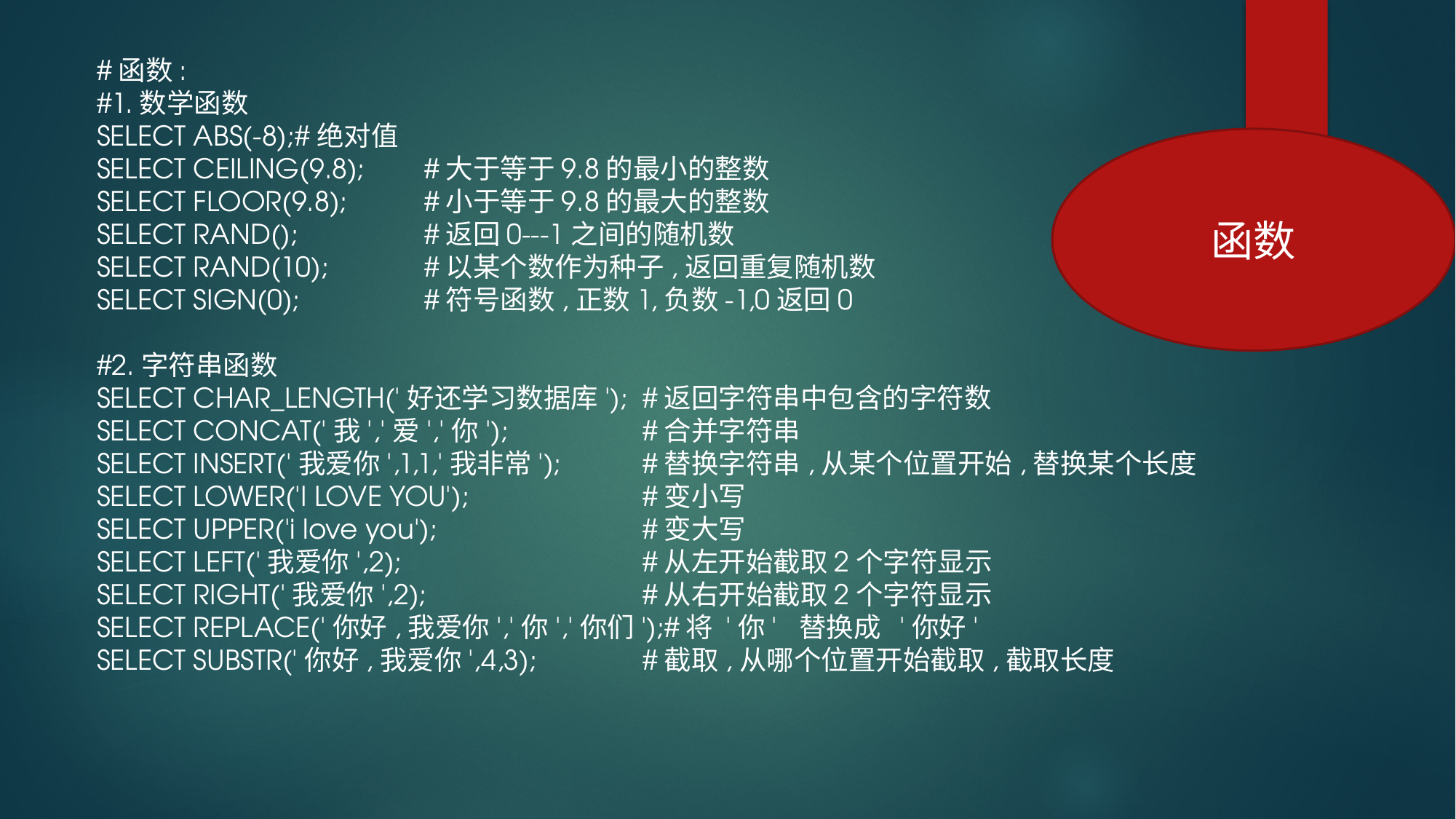

#函数:
#1.数学函数
SELECT ABS(-8);#绝对值
SELECT CEILING(9.8);	#大于等于9.8的最小的整数
SELECT FLOOR(9.8);  	#小于等于9.8的最大的整数
SELECT RAND();	    	#返回0---1之间的随机数
SELECT RAND(10);	#以某个数作为种子,返回重复随机数
SELECT SIGN(0);		#符号函数,正数1,负数-1,0返回0

#2.字符串函数
SELECT CHAR_LENGTH('好还学习数据库');	#返回字符串中包含的字符数
SELECT CONCAT('我','爱','你');		#合并字符串
SELECT INSERT('我爱你',1,1,'我非常');	#替换字符串,从某个位置开始,替换某个长度
SELECT LOWER('I LOVE YOU');		#变小写
SELECT UPPER('i love you');		#变大写
SELECT LEFT('我爱你',2);			#从左开始截取2个字符显示
SELECT RIGHT('我爱你',2);		#从右开始截取2个字符显示
SELECT REPLACE('你好,我爱你','你','你们');#将 '你'  替换成  '你好'
SELECT SUBSTR('你好,我爱你',4,3);	#截取,从哪个位置开始截取,截取长度

函数